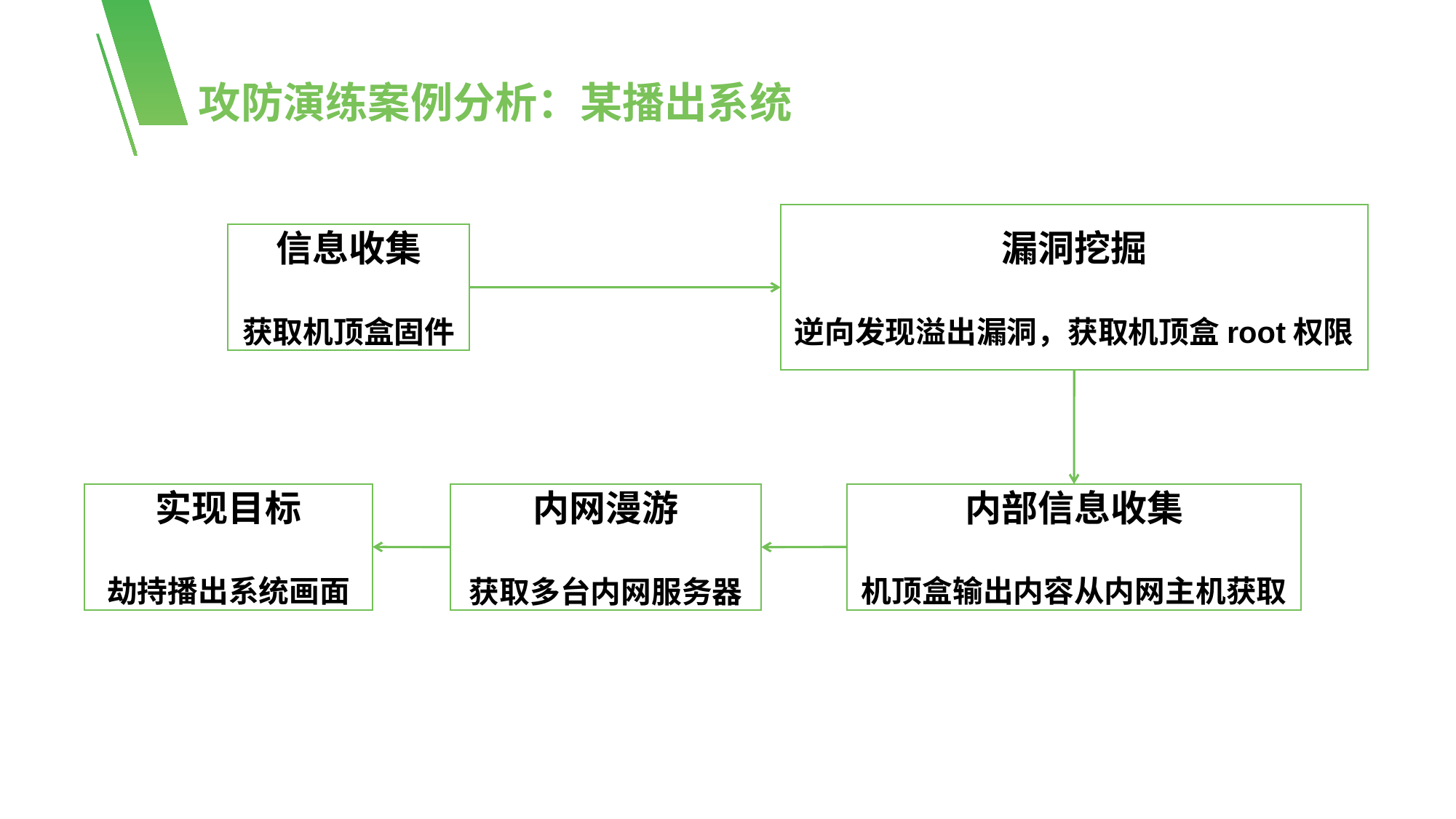

攻防演练案例分析：某播出系统
漏洞挖掘

逆向发现溢出漏洞，获取机顶盒root权限
信息收集

获取机顶盒固件
内部信息收集

机顶盒输出内容从内网主机获取
实现目标

劫持播出系统画面
内网漫游

获取多台内网服务器